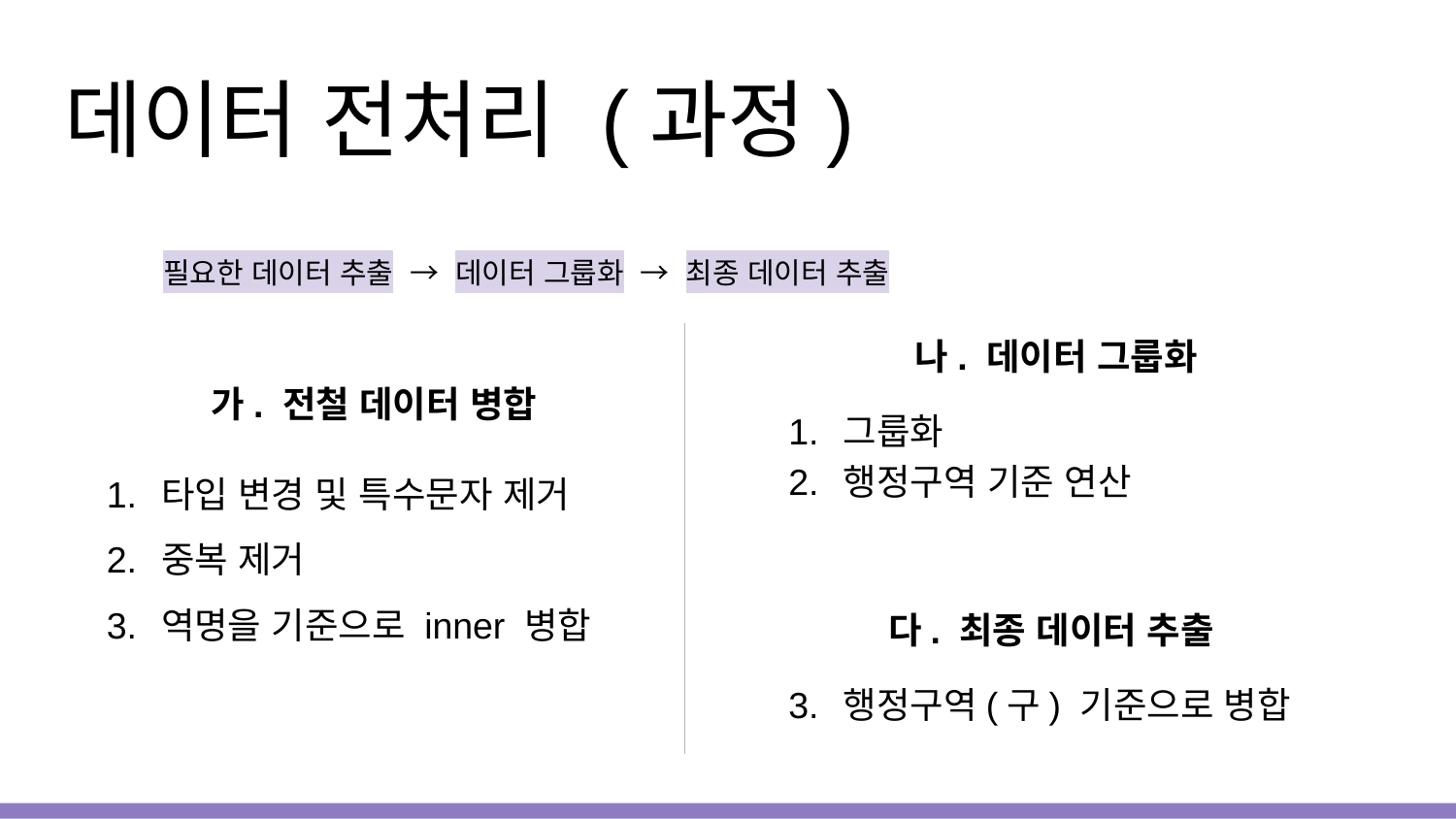

# 데이터 전처리 (과정)
필요한 데이터 추출  →  데이터 그룹화  →  최종 데이터 추출
나. 데이터 그룹화
그룹화
행정구역 기준 연산

다. 최종 데이터 추출
행정구역(구) 기준으로 병합
가. 전철 데이터 병합
타입 변경 및 특수문자 제거
중복 제거
역명을 기준으로 inner 병합